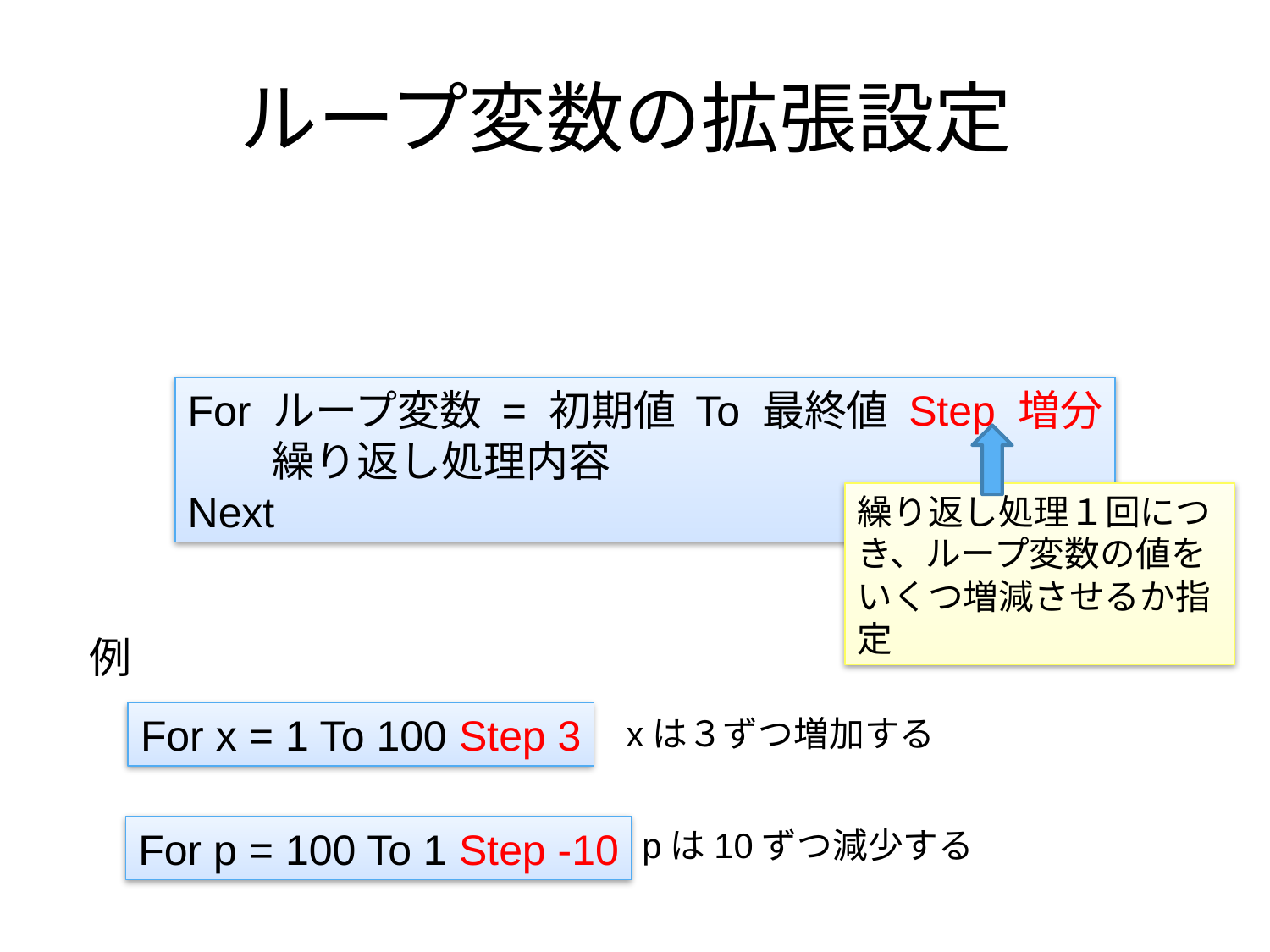

# ループ変数の拡張設定
For ループ変数 = 初期値 To 最終値 Step 増分
　　繰り返し処理内容
Next

繰り返し処理１回につき、ループ変数の値をいくつ増減させるか指定
例
For x = 1 To 100 Step 3
xは３ずつ増加する
For p = 100 To 1 Step -10
pは10ずつ減少する